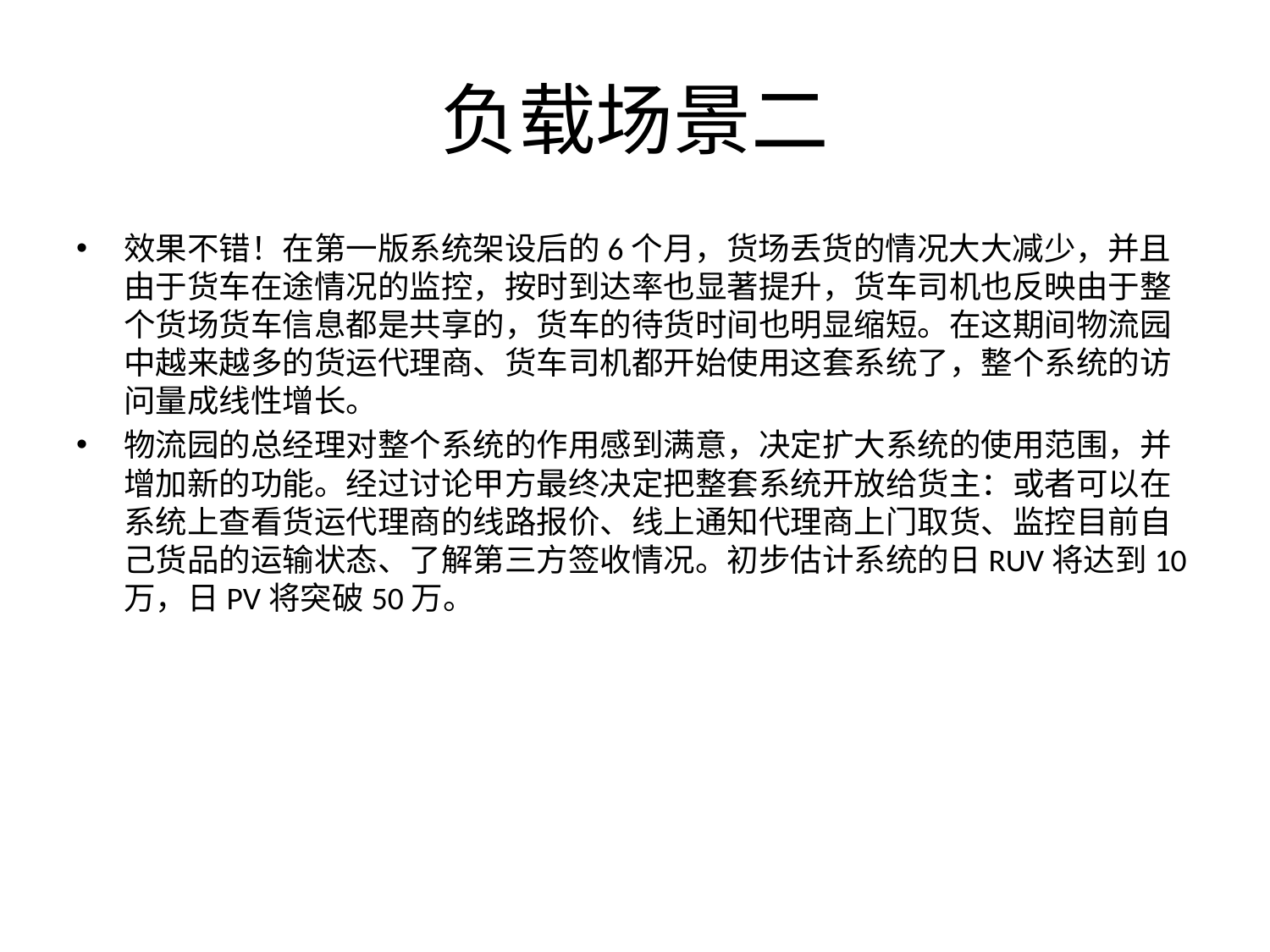

# 负载场景二
效果不错！在第一版系统架设后的6个月，货场丢货的情况大大减少，并且由于货车在途情况的监控，按时到达率也显著提升，货车司机也反映由于整个货场货车信息都是共享的，货车的待货时间也明显缩短。在这期间物流园中越来越多的货运代理商、货车司机都开始使用这套系统了，整个系统的访问量成线性增长。
物流园的总经理对整个系统的作用感到满意，决定扩大系统的使用范围，并增加新的功能。经过讨论甲方最终决定把整套系统开放给货主：或者可以在系统上查看货运代理商的线路报价、线上通知代理商上门取货、监控目前自己货品的运输状态、了解第三方签收情况。初步估计系统的日RUV将达到10万，日PV将突破50万。